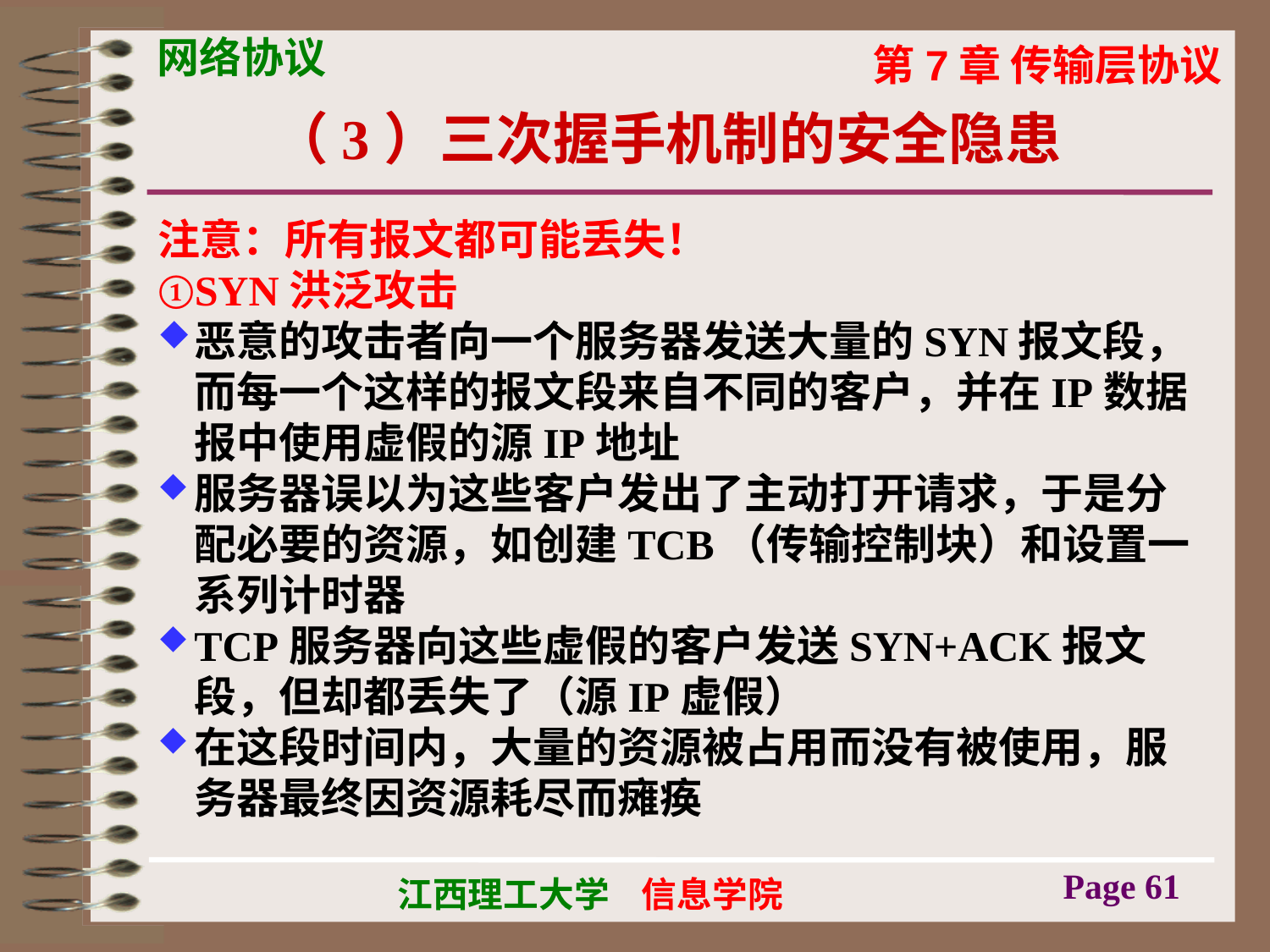

# （3）三次握手机制的安全隐患
注意：所有报文都可能丢失！
①SYN洪泛攻击
恶意的攻击者向一个服务器发送大量的SYN报文段，而每一个这样的报文段来自不同的客户，并在IP数据报中使用虚假的源IP地址
服务器误以为这些客户发出了主动打开请求，于是分配必要的资源，如创建TCB（传输控制块）和设置一系列计时器
TCP服务器向这些虚假的客户发送SYN+ACK报文段，但却都丢失了（源IP虚假）
在这段时间内，大量的资源被占用而没有被使用，服务器最终因资源耗尽而瘫痪
Page 61